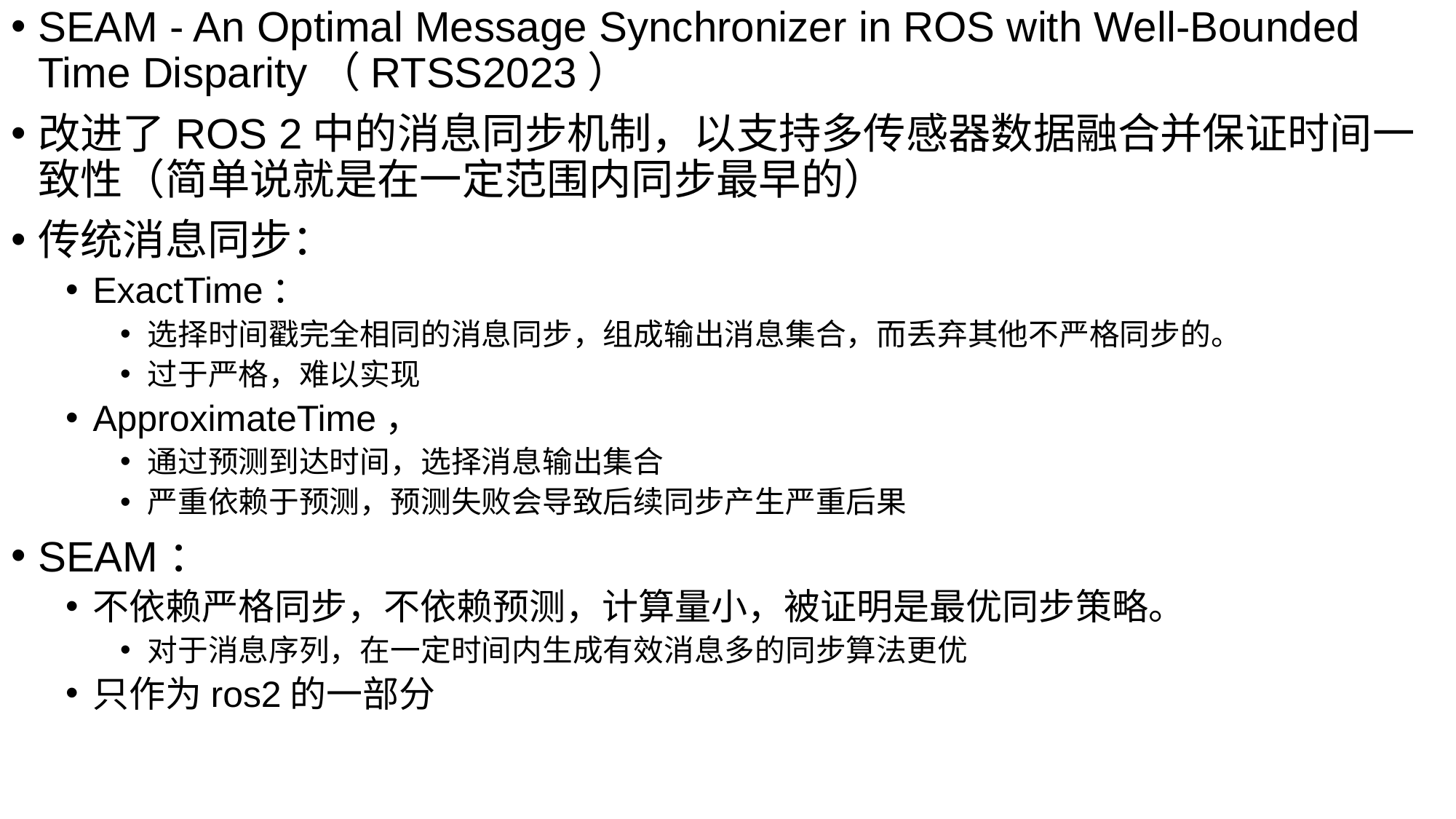

SEAM - An Optimal Message Synchronizer in ROS with Well-Bounded Time Disparity（RTSS2023）
改进了ROS 2中的消息同步机制，以支持多传感器数据融合并保证时间一致性（简单说就是在一定范围内同步最早的）
传统消息同步：
ExactTime：
选择时间戳完全相同的消息同步，组成输出消息集合，而丢弃其他不严格同步的。
过于严格，难以实现
ApproximateTime，
通过预测到达时间，选择消息输出集合
严重依赖于预测，预测失败会导致后续同步产生严重后果
SEAM：
不依赖严格同步，不依赖预测，计算量小，被证明是最优同步策略。
对于消息序列，在一定时间内生成有效消息多的同步算法更优
只作为ros2的一部分